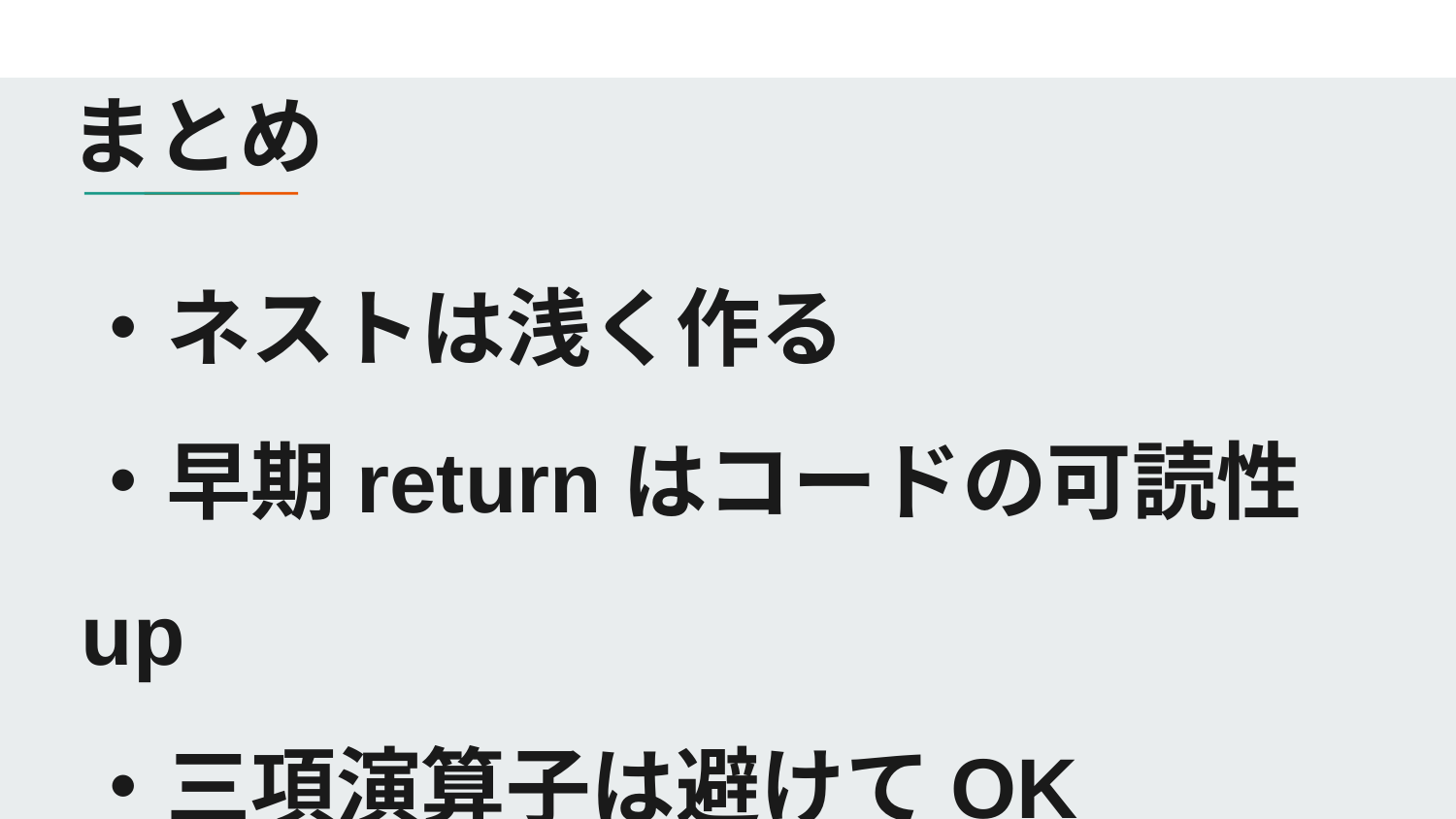

# まとめ
・ネストは浅く作る
・早期returnはコードの可読性up
・三項演算子は避けてOK
・ifの数だけバグがある